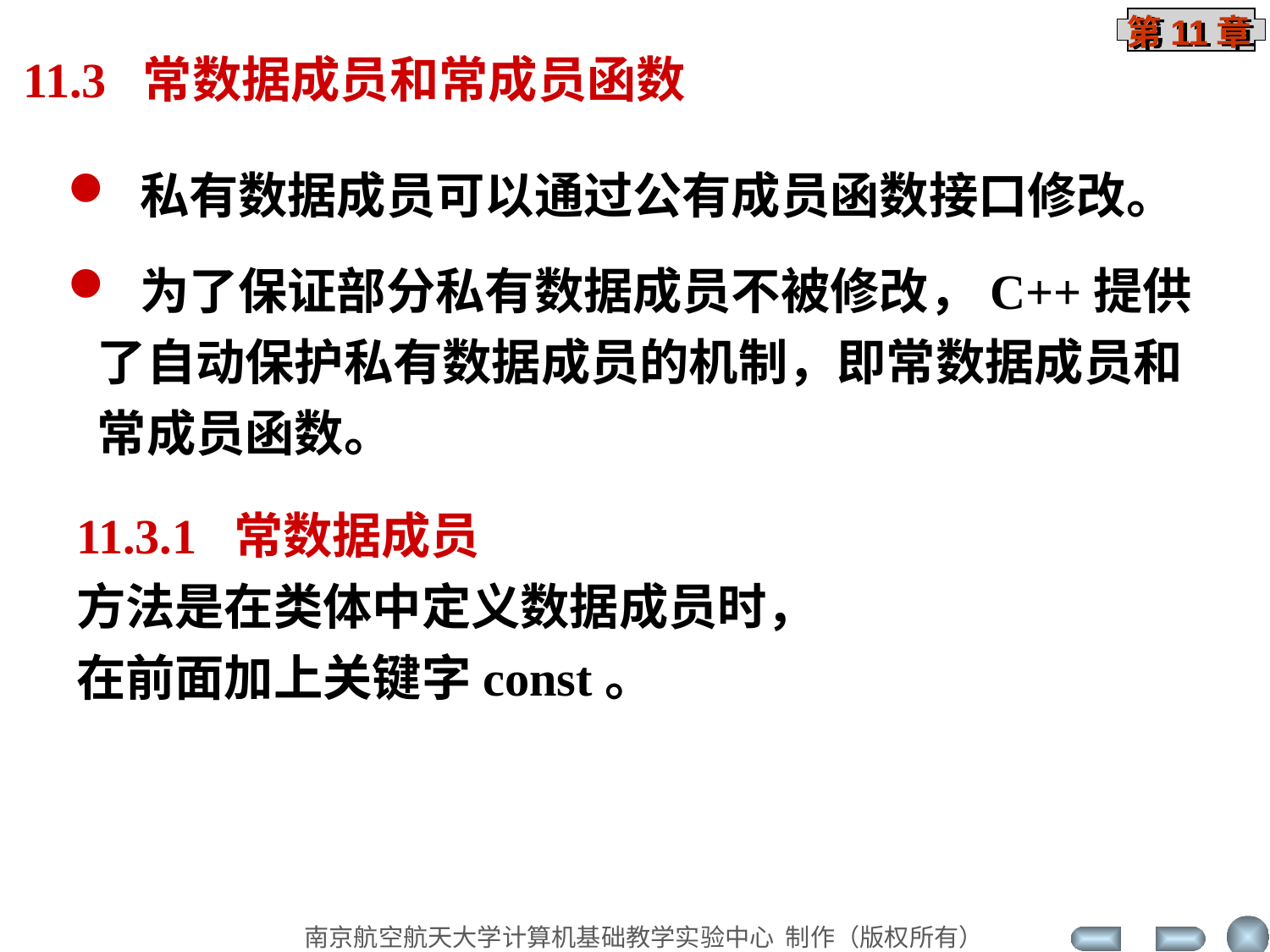

11.3  常数据成员和常成员函数
 私有数据成员可以通过公有成员函数接口修改。
 为了保证部分私有数据成员不被修改，C++提供了自动保护私有数据成员的机制，即常数据成员和常成员函数。
11.3.1  常数据成员
方法是在类体中定义数据成员时，
在前面加上关键字const。